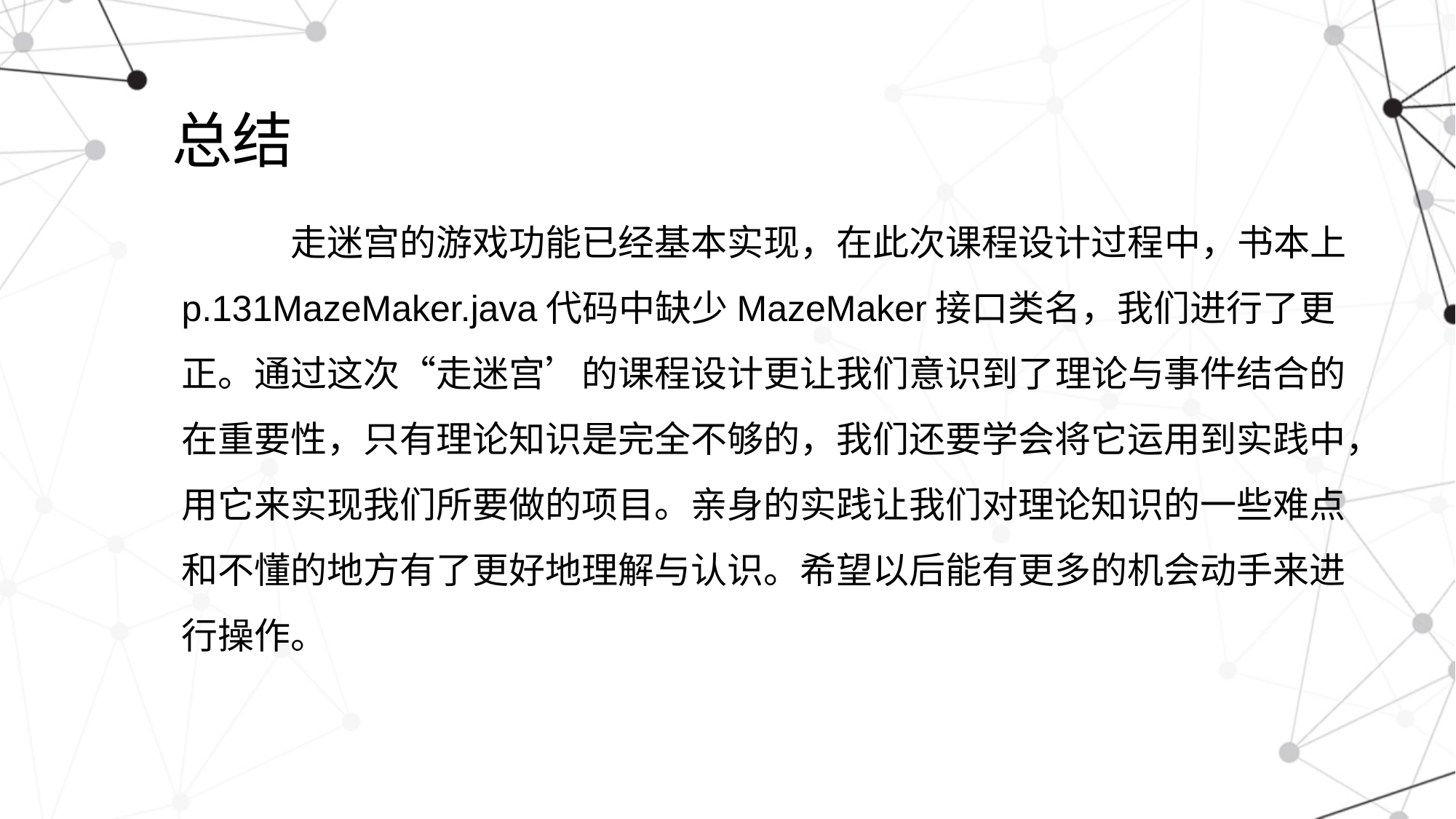

总结
	走迷宫的游戏功能已经基本实现，在此次课程设计过程中，书本上p.131MazeMaker.java代码中缺少MazeMaker接口类名，我们进行了更正。通过这次“走迷宫’的课程设计更让我们意识到了理论与事件结合的在重要性，只有理论知识是完全不够的，我们还要学会将它运用到实践中，用它来实现我们所要做的项目。亲身的实践让我们对理论知识的一些难点和不懂的地方有了更好地理解与认识。希望以后能有更多的机会动手来进行操作。